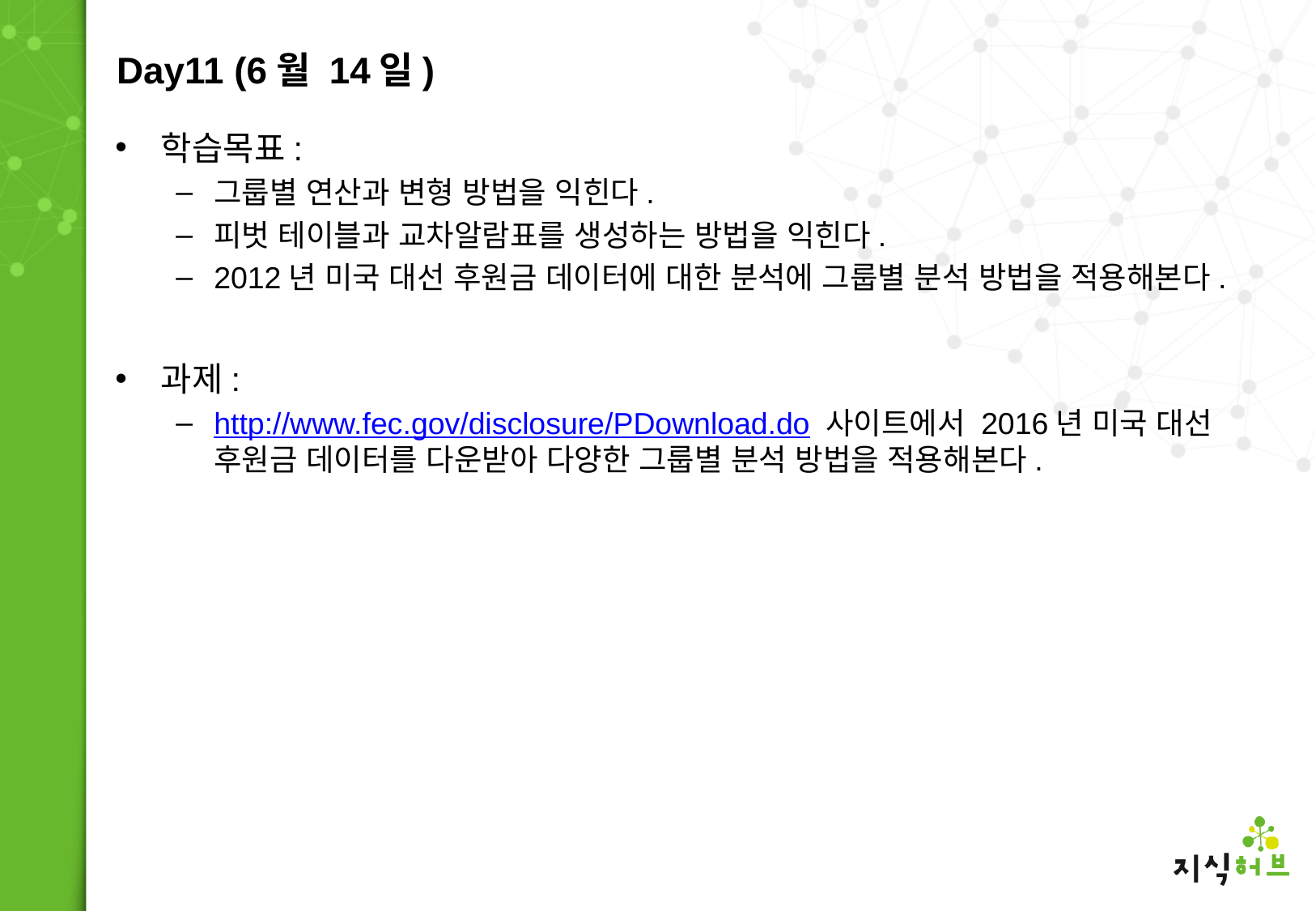

# Day11 (6월 14일)
학습목표:
그룹별 연산과 변형 방법을 익힌다.
피벗 테이블과 교차알람표를 생성하는 방법을 익힌다.
2012년 미국 대선 후원금 데이터에 대한 분석에 그룹별 분석 방법을 적용해본다.

과제:
http://www.fec.gov/disclosure/PDownload.do 사이트에서 2016년 미국 대선 후원금 데이터를 다운받아 다양한 그룹별 분석 방법을 적용해본다.